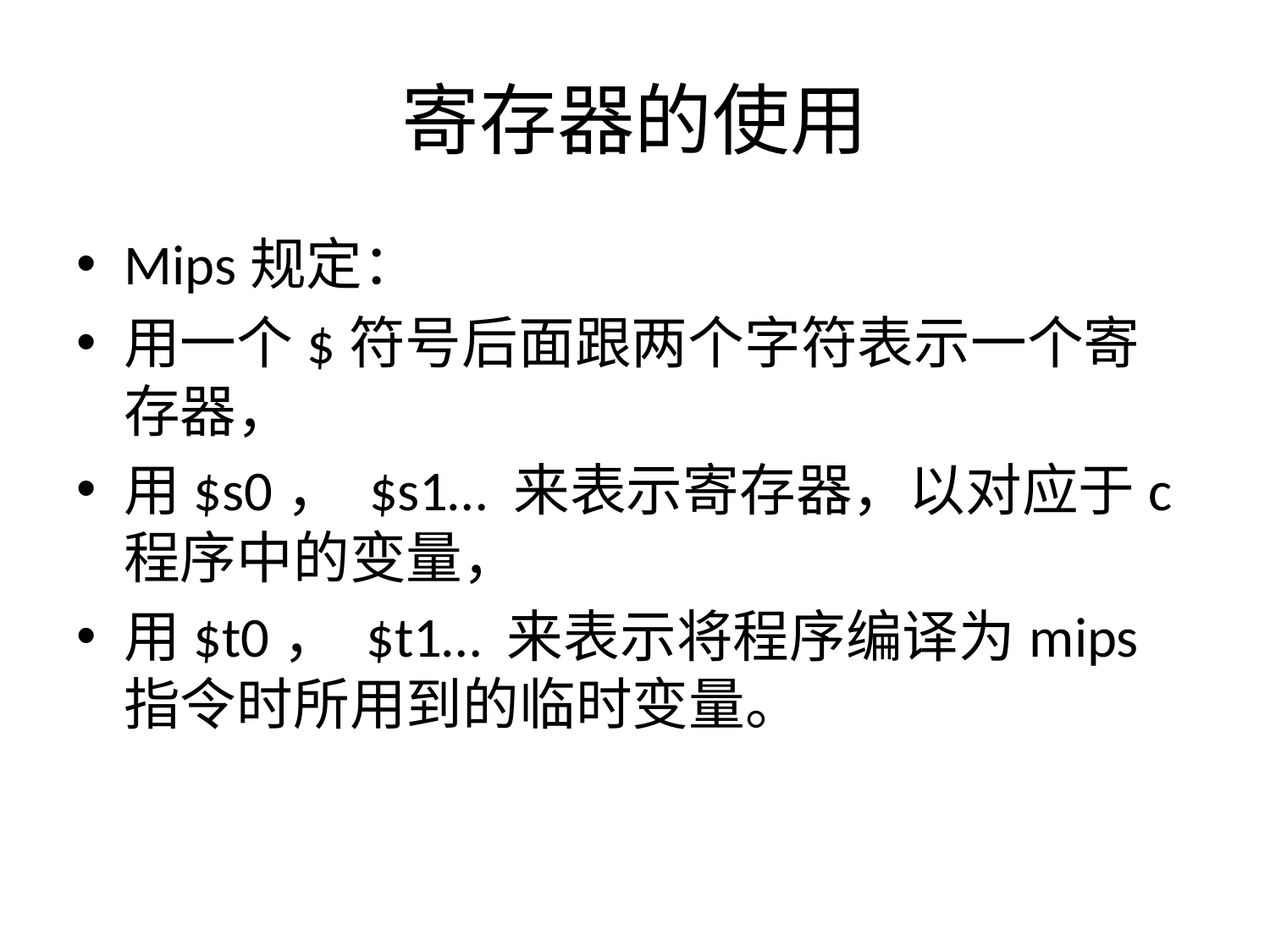

# 寄存器的使用
Mips规定：
用一个$符号后面跟两个字符表示一个寄存器，
用$s0， $s1… 来表示寄存器，以对应于c程序中的变量，
用$t0， $t1… 来表示将程序编译为mips指令时所用到的临时变量。